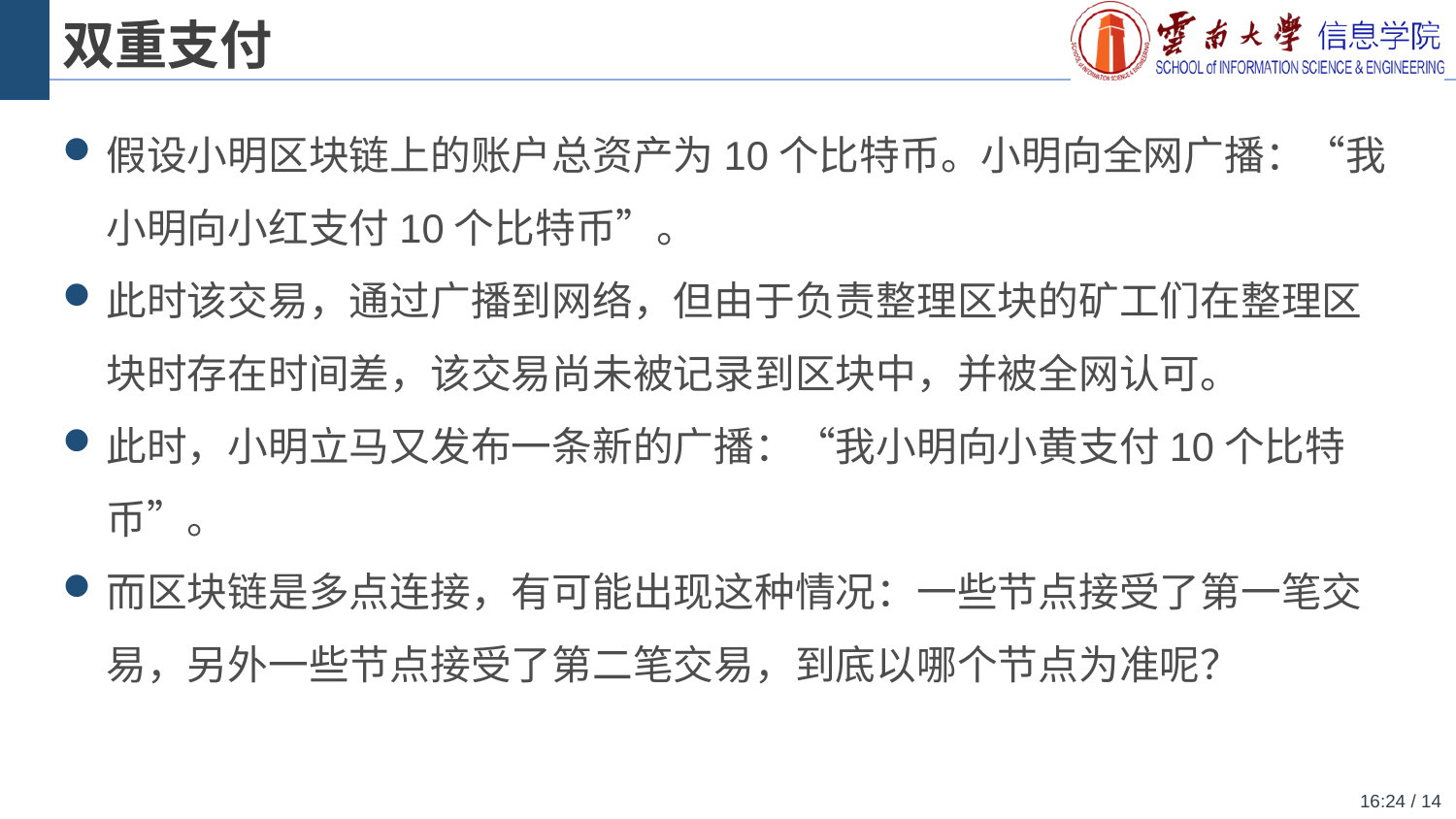

# 双重支付
假设小明区块链上的账户总资产为10个比特币。小明向全网广播：“我小明向小红支付10个比特币”。
此时该交易，通过广播到网络，但由于负责整理区块的矿工们在整理区块时存在时间差，该交易尚未被记录到区块中，并被全网认可。
此时，小明立马又发布一条新的广播：“我小明向小黄支付10个比特币”。
而区块链是多点连接，有可能出现这种情况：一些节点接受了第一笔交易，另外一些节点接受了第二笔交易，到底以哪个节点为准呢？